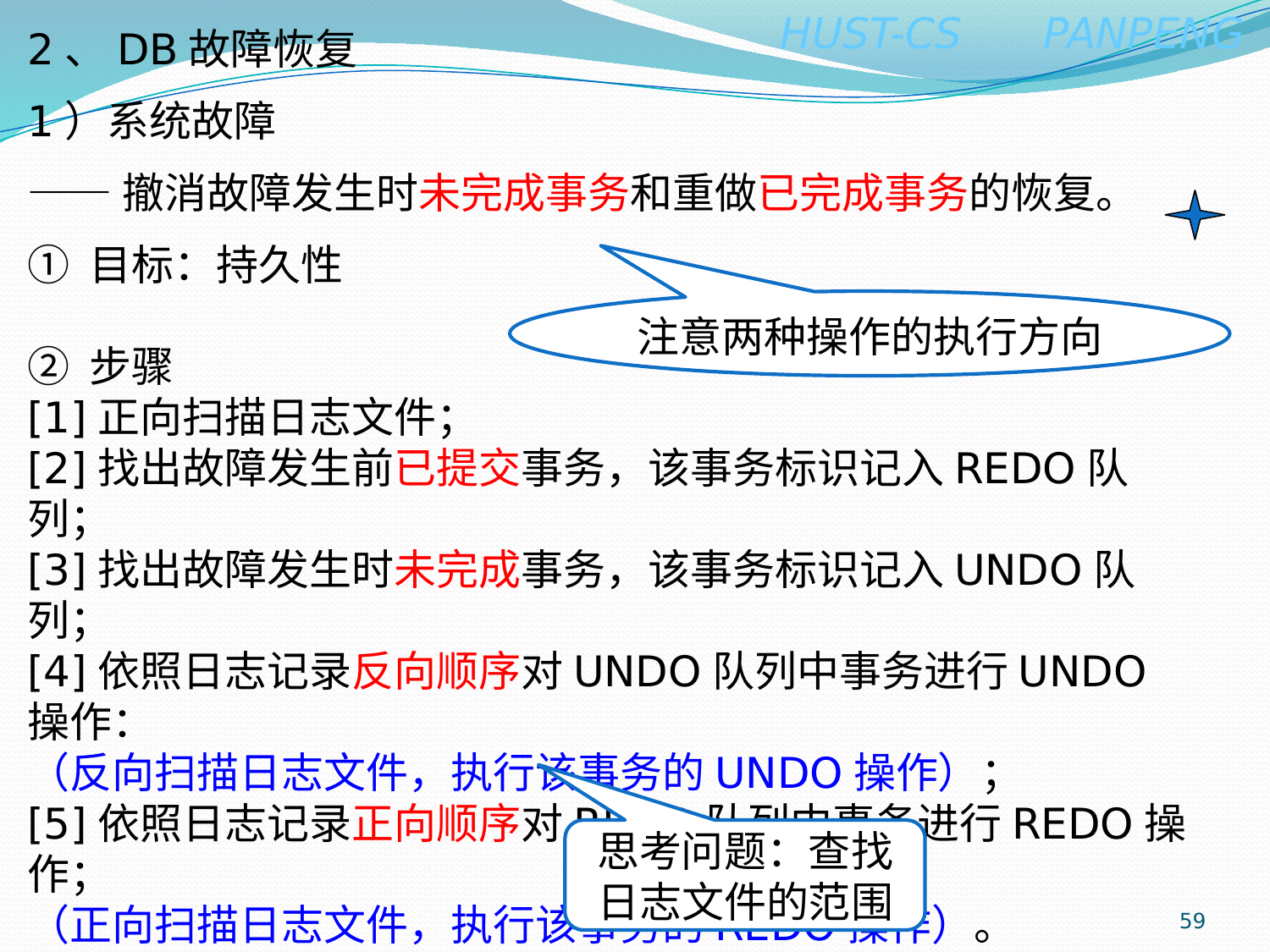

2、DB故障恢复
1）系统故障
——撤消故障发生时未完成事务和重做已完成事务的恢复。
① 目标：持久性

② 步骤
[1]正向扫描日志文件；
[2]找出故障发生前已提交事务，该事务标识记入REDO队列；
[3]找出故障发生时未完成事务，该事务标识记入UNDO队列；
[4]依照日志记录反向顺序对UNDO队列中事务进行UNDO操作：
（反向扫描日志文件，执行该事务的UNDO操作）；
[5]依照日志记录正向顺序对REDO队列中事务进行REDO操作；
（正向扫描日志文件，执行该事务的REDO操作）。

③ 特点：DBMS自动完成。

注意两种操作的执行方向
思考问题：查找日志文件的范围
59